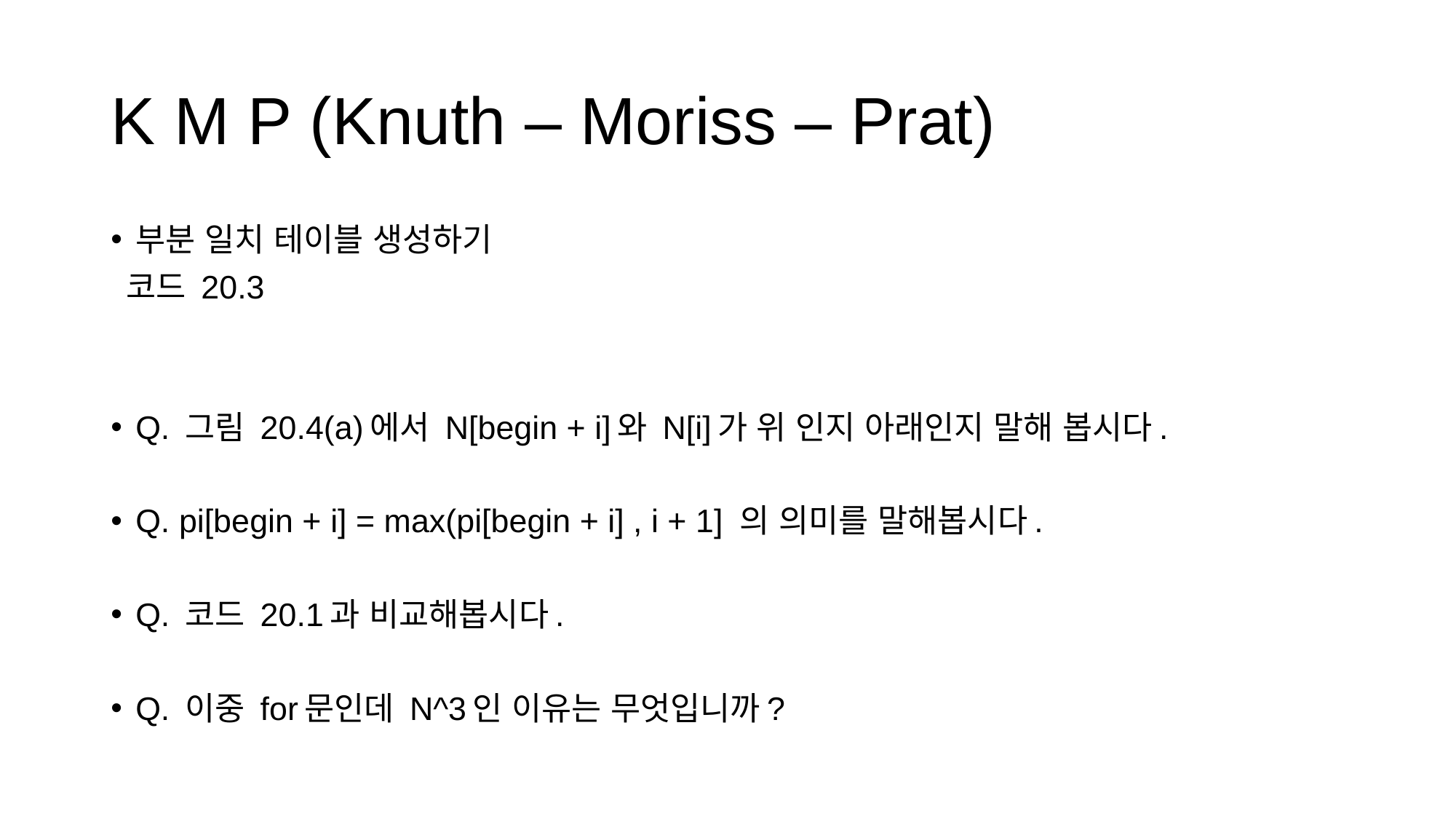

# K M P (Knuth – Moriss – Prat)
부분 일치 테이블 생성하기
 코드 20.3

Q. 그림 20.4(a)에서 N[begin + i]와 N[i]가 위 인지 아래인지 말해 봅시다.

Q. pi[begin + i] = max(pi[begin + i] , i + 1] 의 의미를 말해봅시다.

Q. 코드 20.1과 비교해봅시다.

Q. 이중 for문인데 N^3인 이유는 무엇입니까?